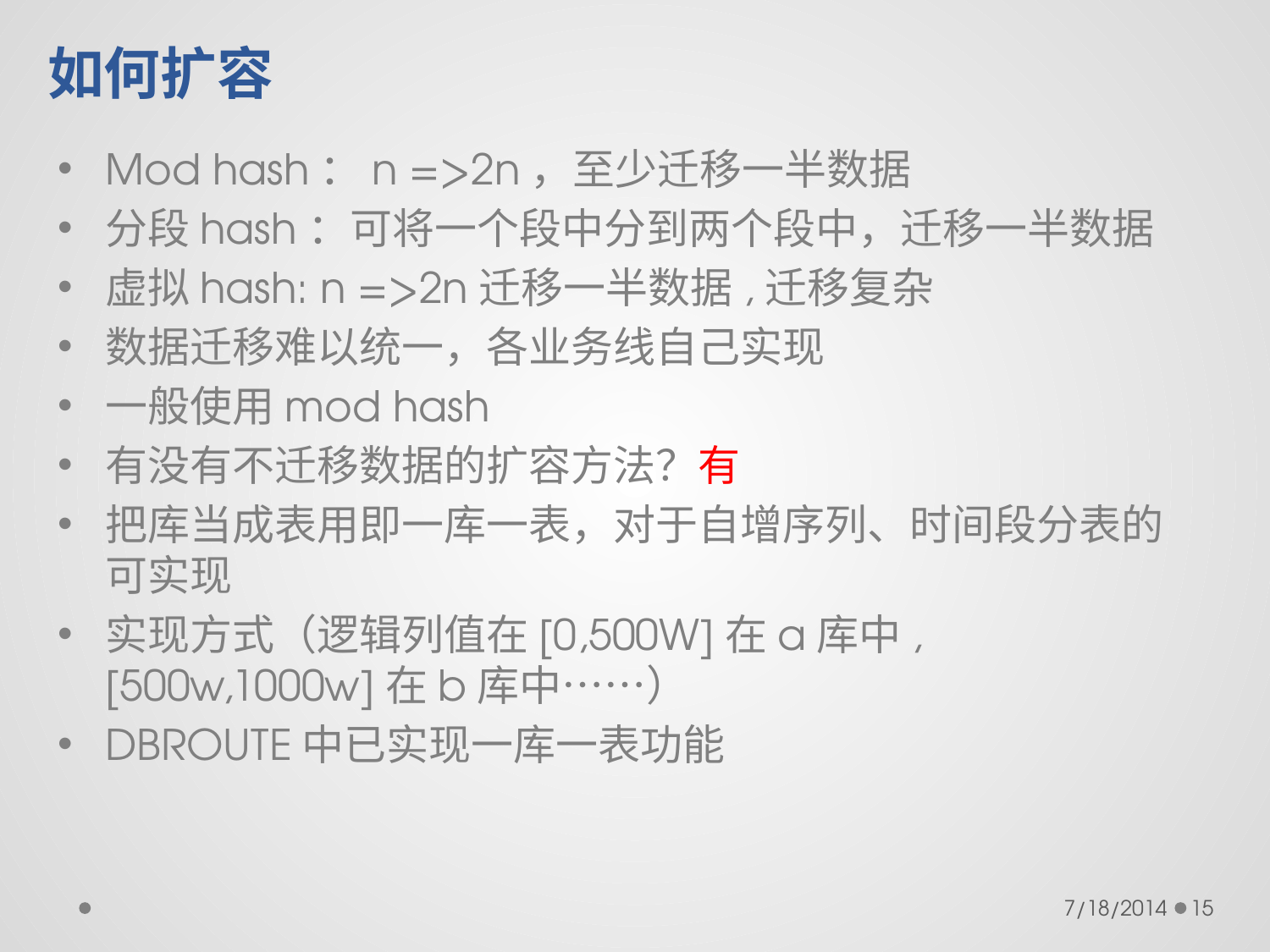

如何扩容
Mod hash：n =>2n，至少迁移一半数据
分段hash：可将一个段中分到两个段中，迁移一半数据
虚拟hash: n =>2n迁移一半数据,迁移复杂
数据迁移难以统一，各业务线自己实现
一般使用mod hash
有没有不迁移数据的扩容方法？有
把库当成表用即一库一表，对于自增序列、时间段分表的可实现
实现方式（逻辑列值在[0,500W]在a库中,[500w,1000w]在b库中……）
DBROUTE中已实现一库一表功能

7/18/2014
15